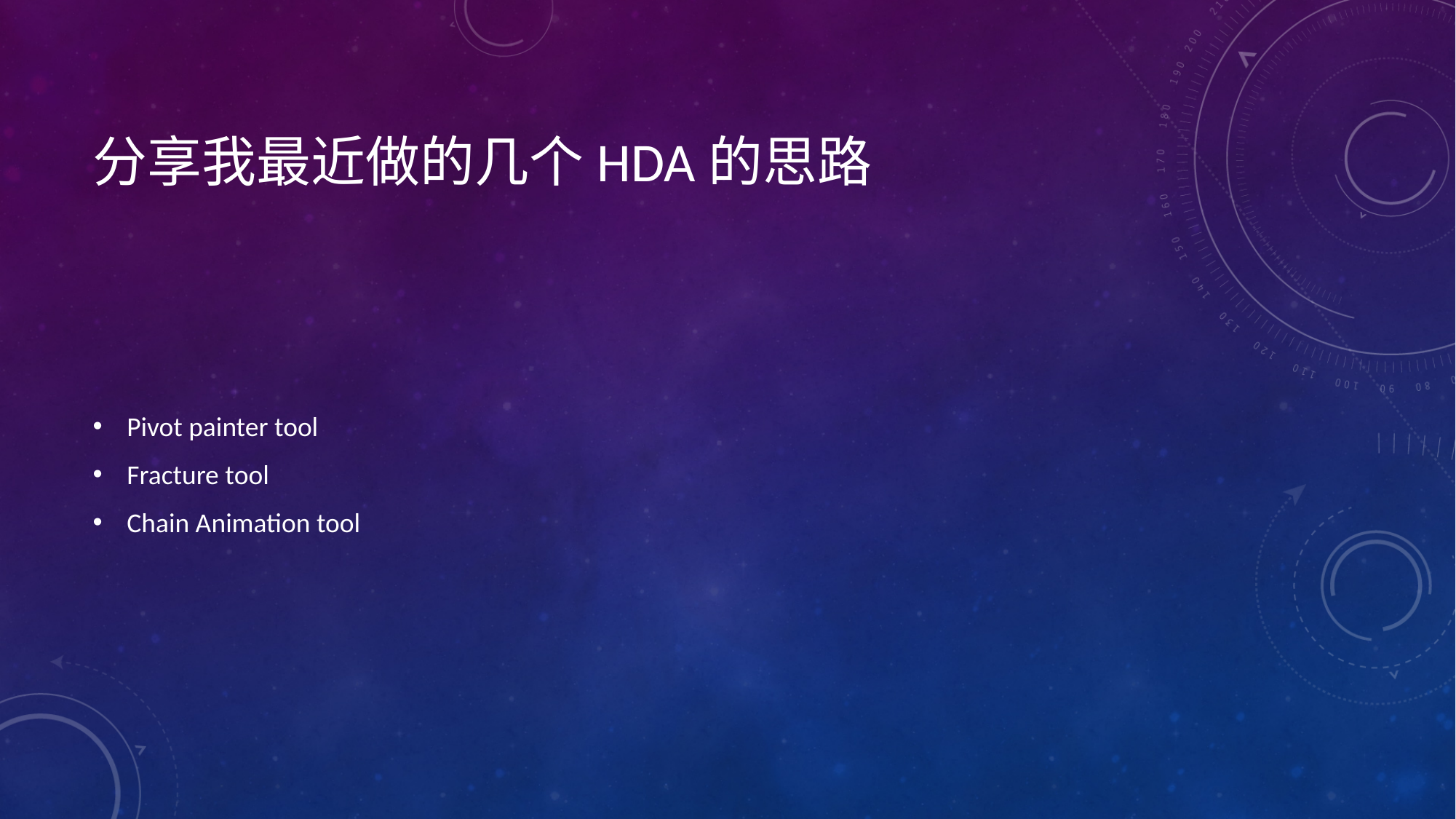

# 分享我最近做的几个HDA的思路
Pivot painter tool
Fracture tool
Chain Animation tool